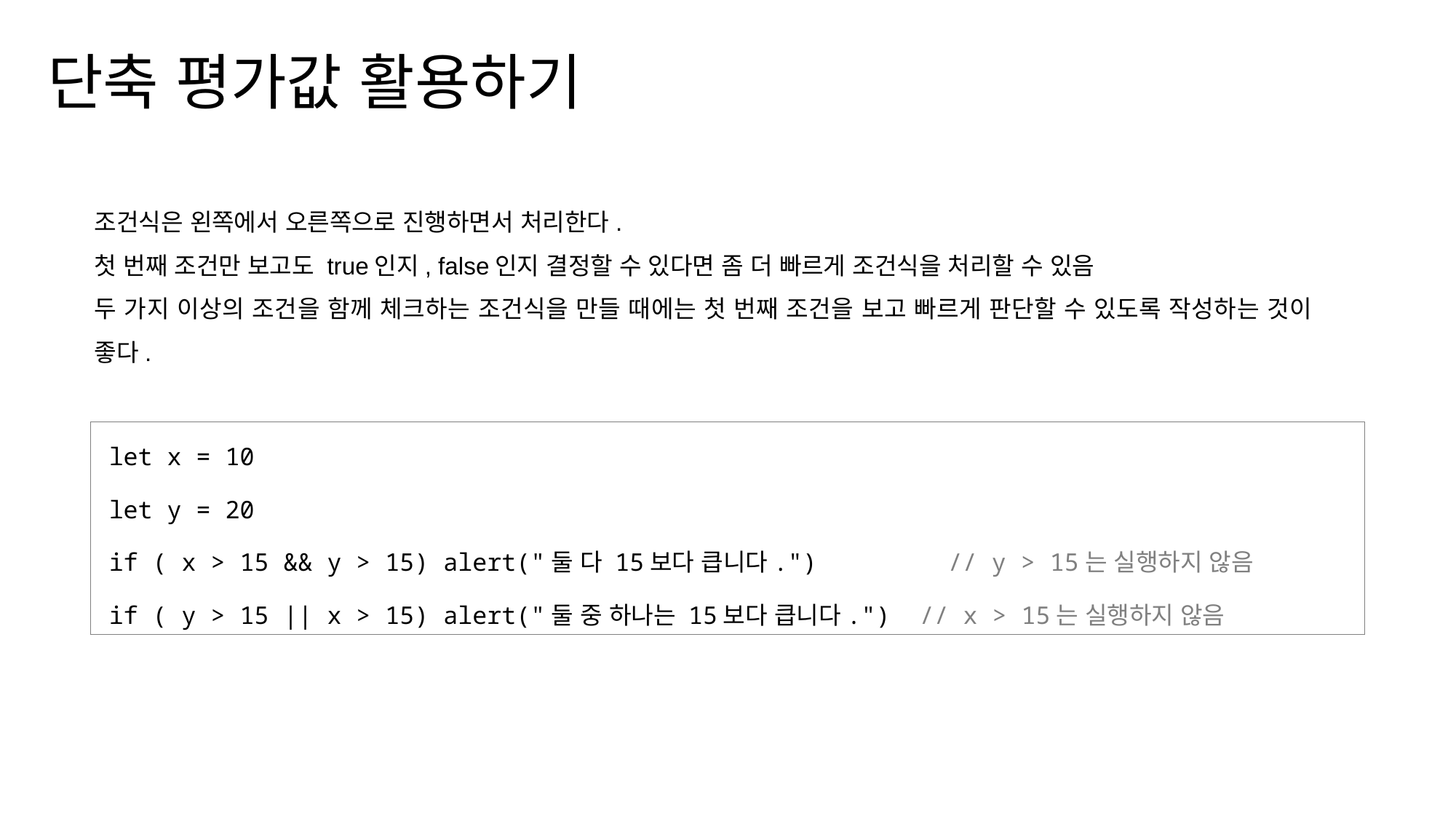

단축 평가값 활용하기
조건식은 왼쪽에서 오른쪽으로 진행하면서 처리한다.
첫 번째 조건만 보고도 true인지, false인지 결정할 수 있다면 좀 더 빠르게 조건식을 처리할 수 있음
두 가지 이상의 조건을 함께 체크하는 조건식을 만들 때에는 첫 번째 조건을 보고 빠르게 판단할 수 있도록 작성하는 것이 좋다.
let x = 10
let y = 20
if ( x > 15 && y > 15) alert("둘 다 15보다 큽니다.")         // y > 15는 실행하지 않음
if ( y > 15 || x > 15) alert("둘 중 하나는 15보다 큽니다.")  // x > 15는 실행하지 않음